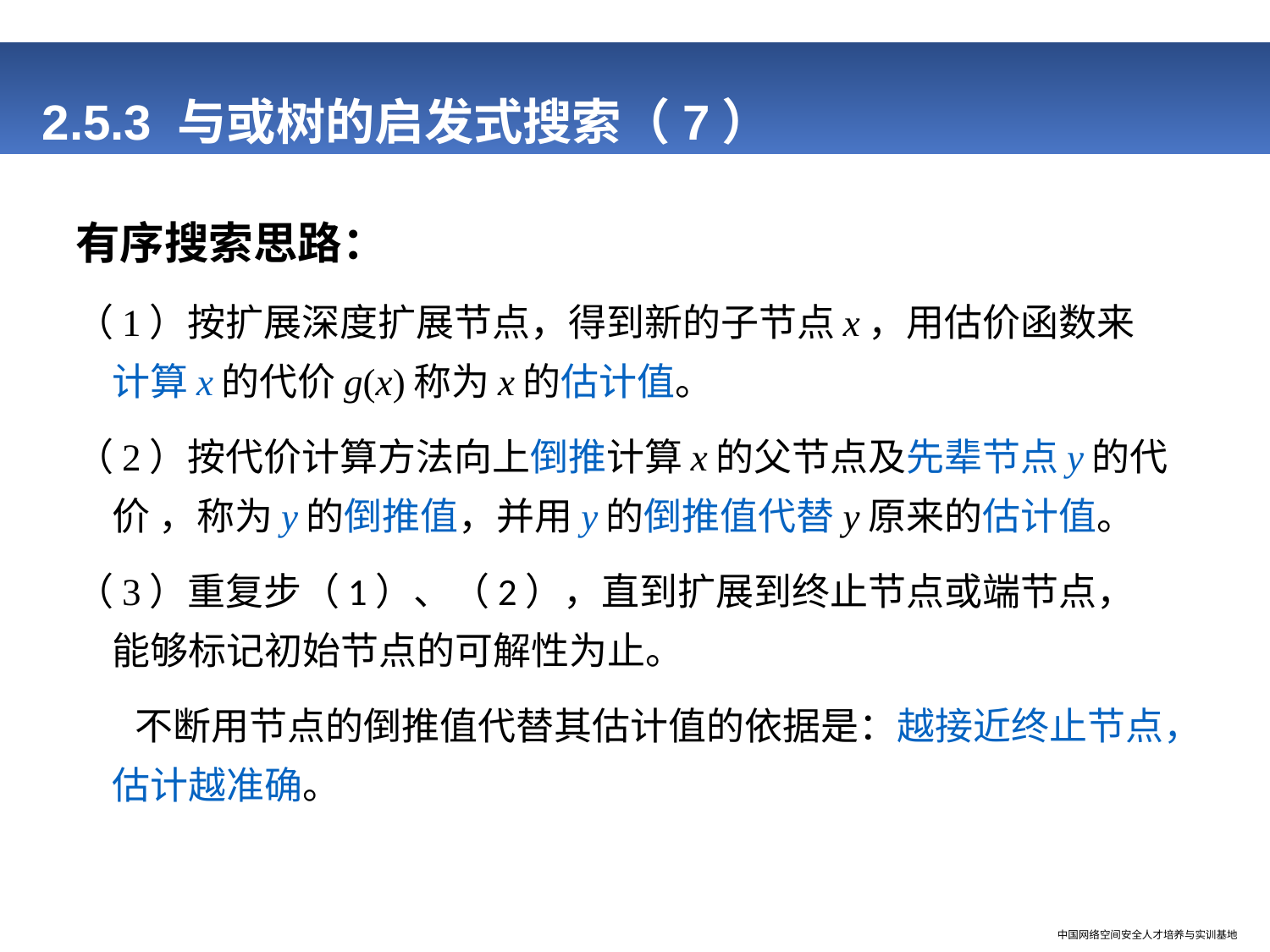

# 2.5.3 与或树的启发式搜索（7）
有序搜索思路：
（1）按扩展深度扩展节点，得到新的子节点x，用估价函数来计算x的代价g(x)称为x的估计值。
（2）按代价计算方法向上倒推计算x的父节点及先辈节点y的代价 ，称为y的倒推值，并用y的倒推值代替y原来的估计值。
（3）重复步（1）、（2），直到扩展到终止节点或端节点，能够标记初始节点的可解性为止。
      不断用节点的倒推值代替其估计值的依据是：越接近终止节点，估计越准确。